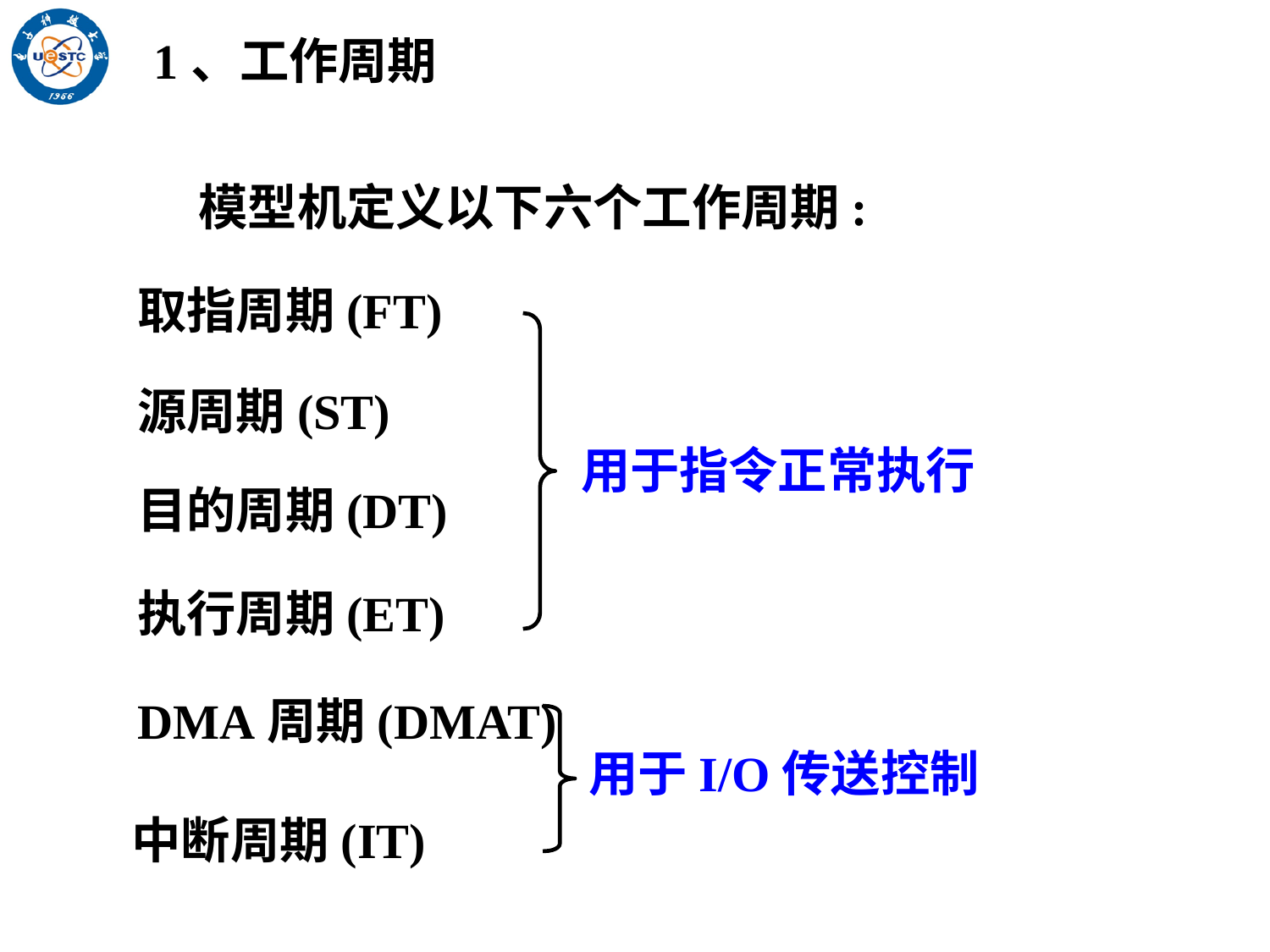

1、工作周期
模型机定义以下六个工作周期:
取指周期(FT)

源周期(ST)
用于指令正常执行
目的周期(DT)
执行周期(ET)
DMA周期(DMAT)

用于I/O传送控制
中断周期(IT)